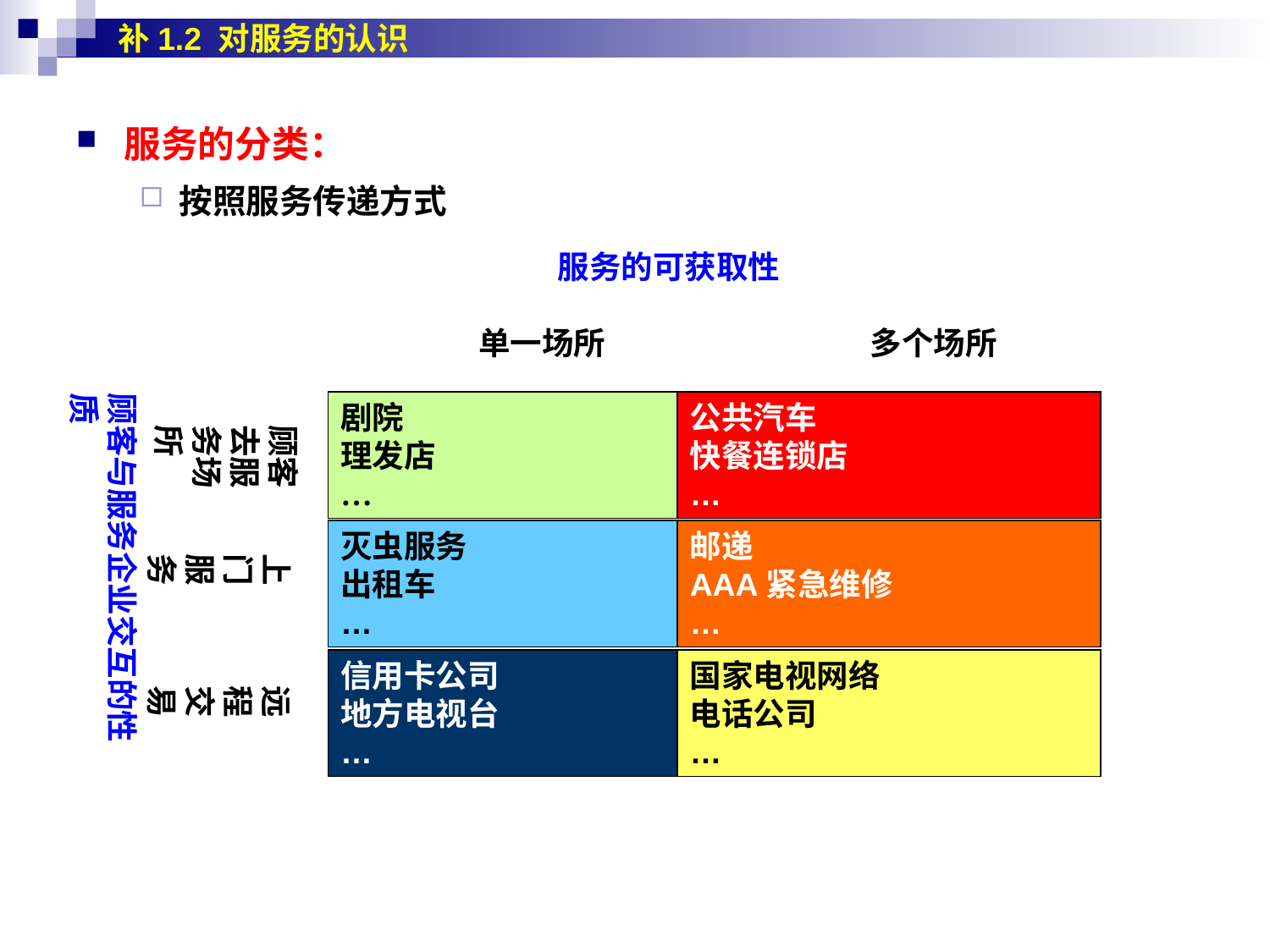

补1.2 对服务的认识
服务的分类：
按照服务传递方式
服务的可获取性
单一场所
多个场所
顾客与服务企业交互的性质
剧院
理发店
…
公共汽车
快餐连锁店
…
顾客去服务场所
灭虫服务
出租车
…
邮递
AAA紧急维修
…
上门服务
信用卡公司
地方电视台
…
国家电视网络
电话公司
…
远程交易